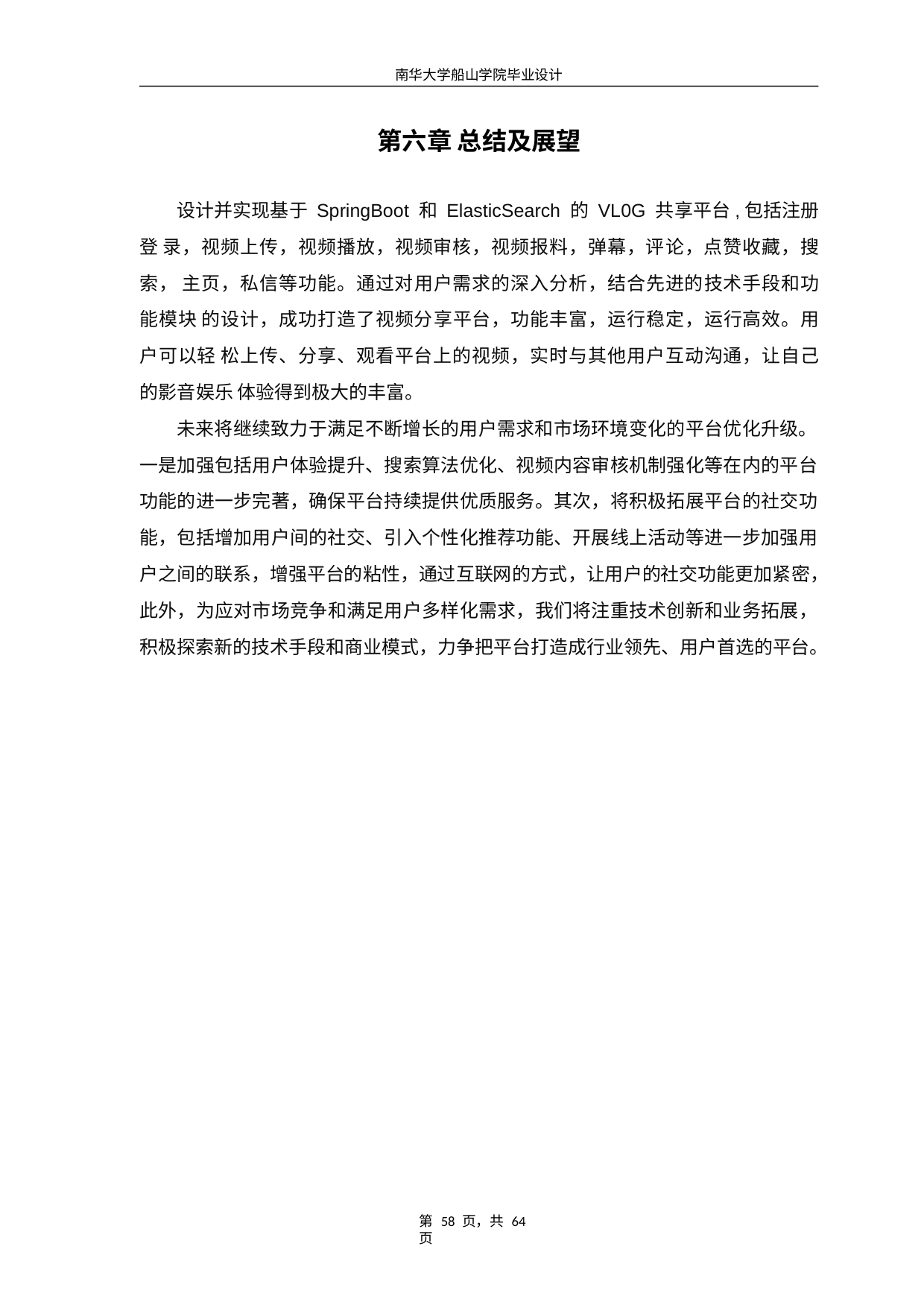

南华大学船山学院毕业设计

第六章 总结及展望

设计并实现基于 SpringBoot 和ElasticSearch 的 VL0G 共享平台,包括注册登 录，视频上传，视频播放，视频审核，视频报料，弹幕，评论，点赞收藏，搜索， 主页，私信等功能。通过对用户需求的深入分析，结合先进的技术手段和功能模块 的设计，成功打造了视频分享平台，功能丰富，运行稳定，运行高效。用户可以轻 松上传、分享、观看平台上的视频，实时与其他用户互动沟通，让自己的影音娱乐 体验得到极大的丰富。
未来将继续致力于满足不断增长的用户需求和市场环境变化的平台优化升级。 一是加强包括用户体验提升、搜索算法优化、视频内容审核机制强化等在内的平台 功能的进一步完著，确保平台持续提供优质服务。其次，将积极拓展平台的社交功 能，包括增加用户间的社交、引入个性化推荐功能、开展线上活动等进一步加强用 户之间的联系，增强平台的粘性，通过互联网的方式，让用户的社交功能更加紧密， 此外，为应对市场竞争和满足用户多样化需求，我们将注重技术创新和业务拓展，  积极探索新的技术手段和商业模式，力争把平台打造成行业领先、用户首选的平台。
第 58 页，共 64 页